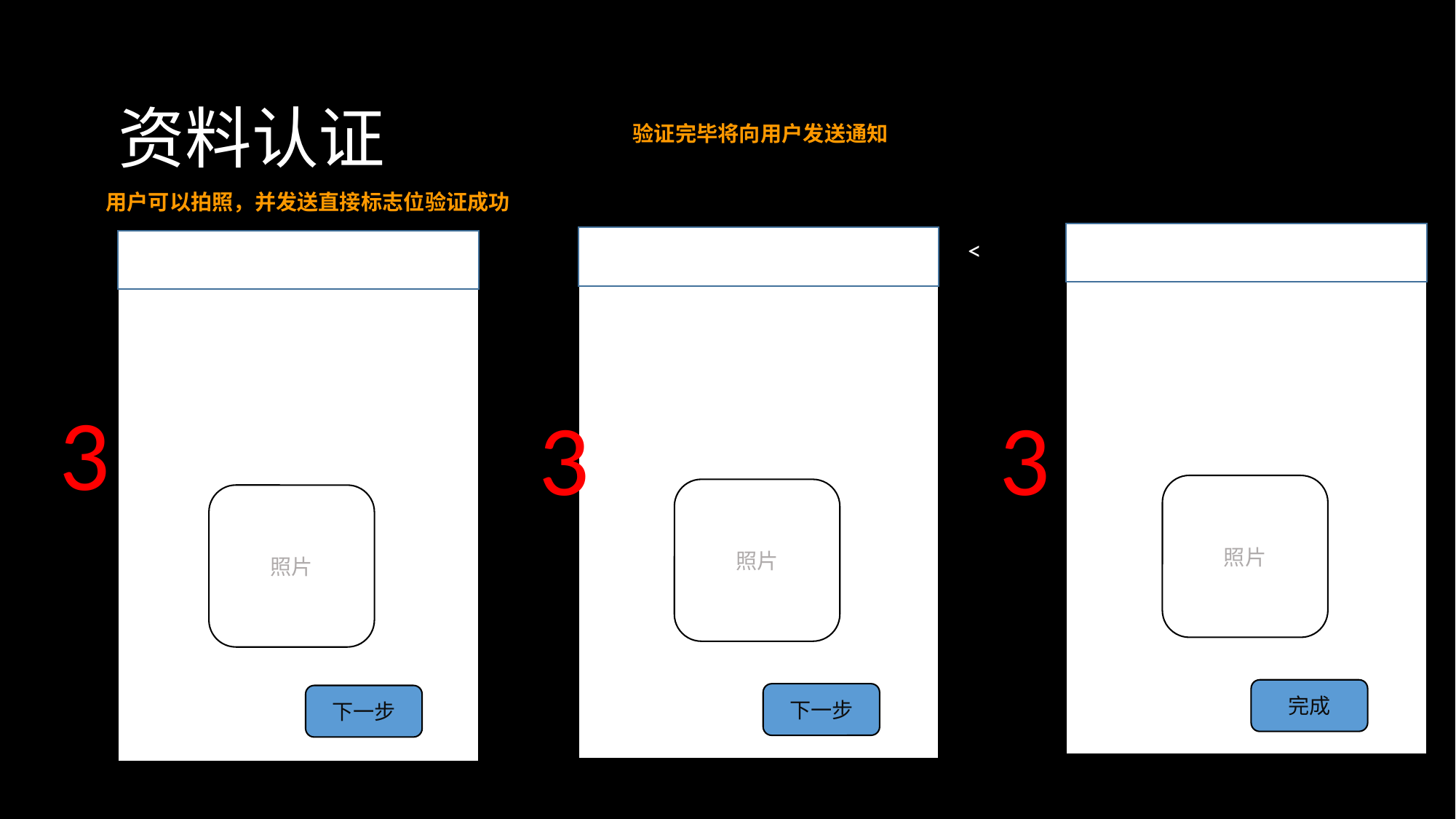

资料认证
验证完毕将向用户发送通知
用户可以拍照，并发送直接标志位验证成功

.

资料认证
<

.

资料认证
<
<

.

资料认证
<
<
为了提高信任度，请拍照验证如下的资料，我们会保密，一旦您取消验证我们会立即删除。
3
3
3
房本
6个月内银行流水单
身份证

照片

照片

照片
跳过>>

跳过>>

跳过>>

完成
下一步
下一步